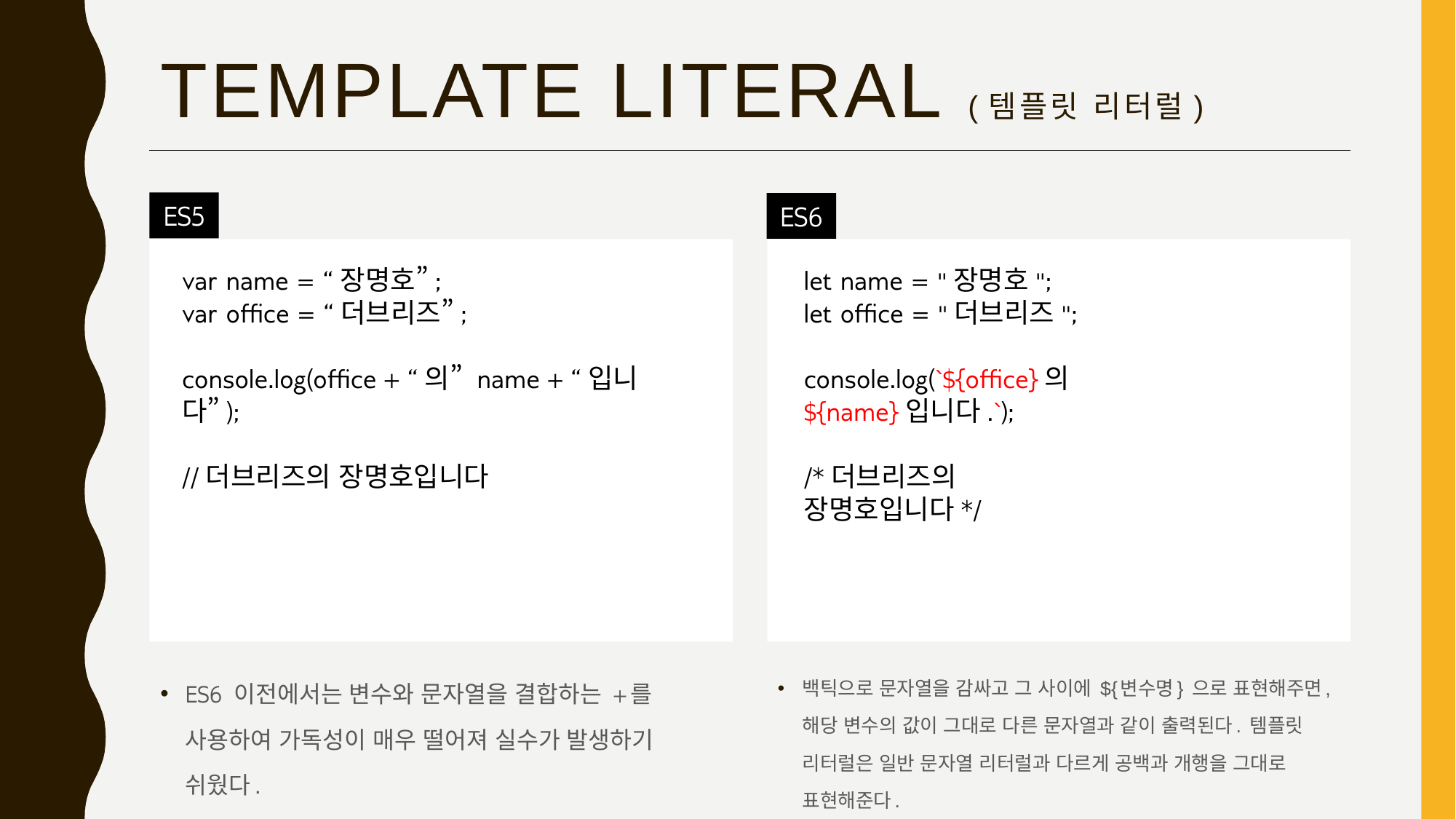

# Template literal (템플릿 리터럴)

ES5
ES6

var name = “장명호”;
var office = “더브리즈”;

console.log(office + “의” name + “입니다”);

//더브리즈의 장명호입니다

let name = "장명호";
let office = "더브리즈";

console.log(`${office}의
${name}입니다.`);

/*더브리즈의
장명호입니다*/
백틱으로 문자열을 감싸고 그 사이에 ${변수명} 으로 표현해주면, 해당 변수의 값이 그대로 다른 문자열과 같이 출력된다. 템플릿 리터럴은 일반 문자열 리터럴과 다르게 공백과 개행을 그대로 표현해준다.
ES6 이전에서는 변수와 문자열을 결합하는 +를 사용하여 가독성이 매우 떨어져 실수가 발생하기 쉬웠다.